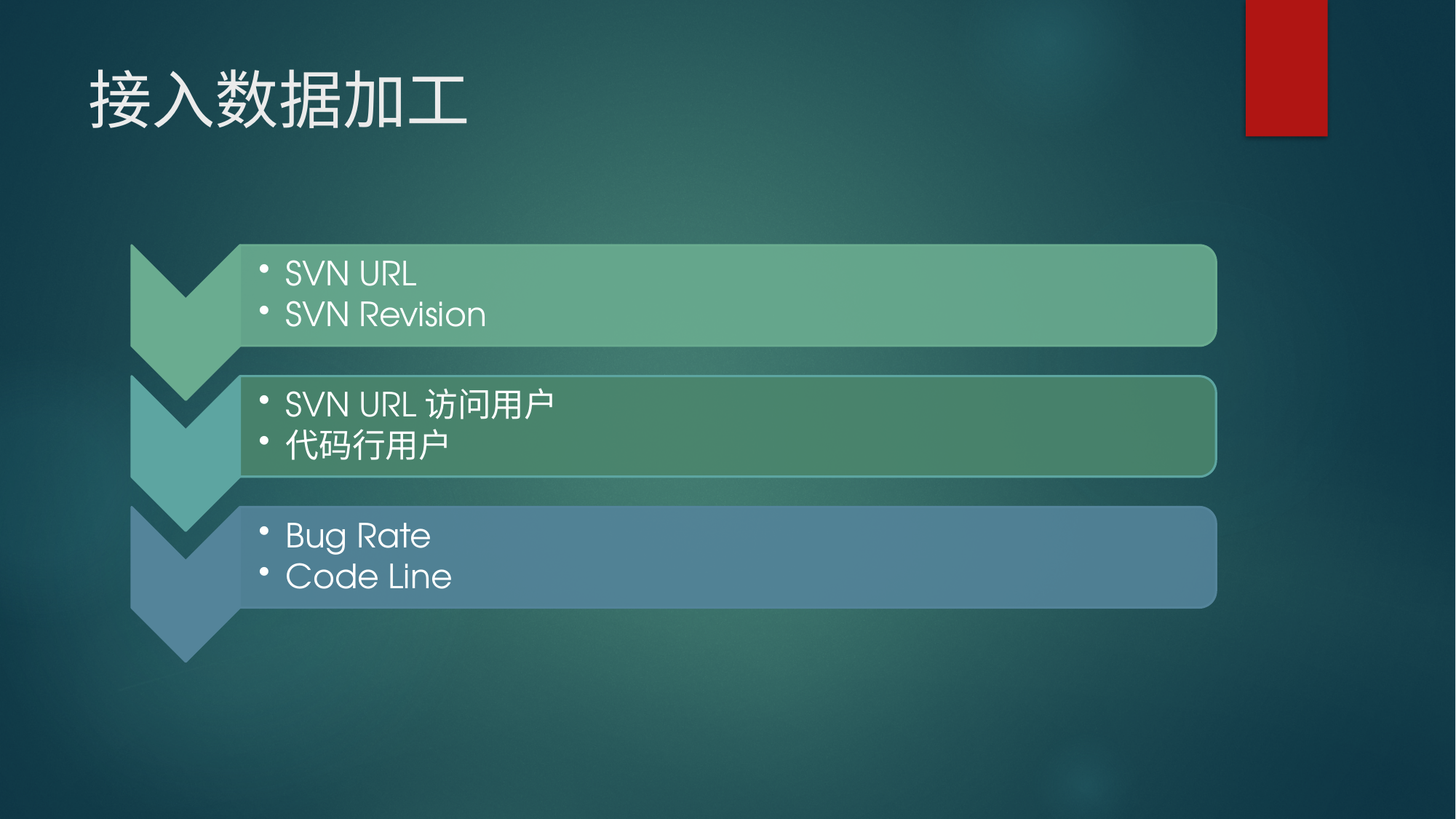

# 接入数据加工

SVN URL
SVN Revision

SVN URL访问用户
代码行用户

Bug Rate
Code Line